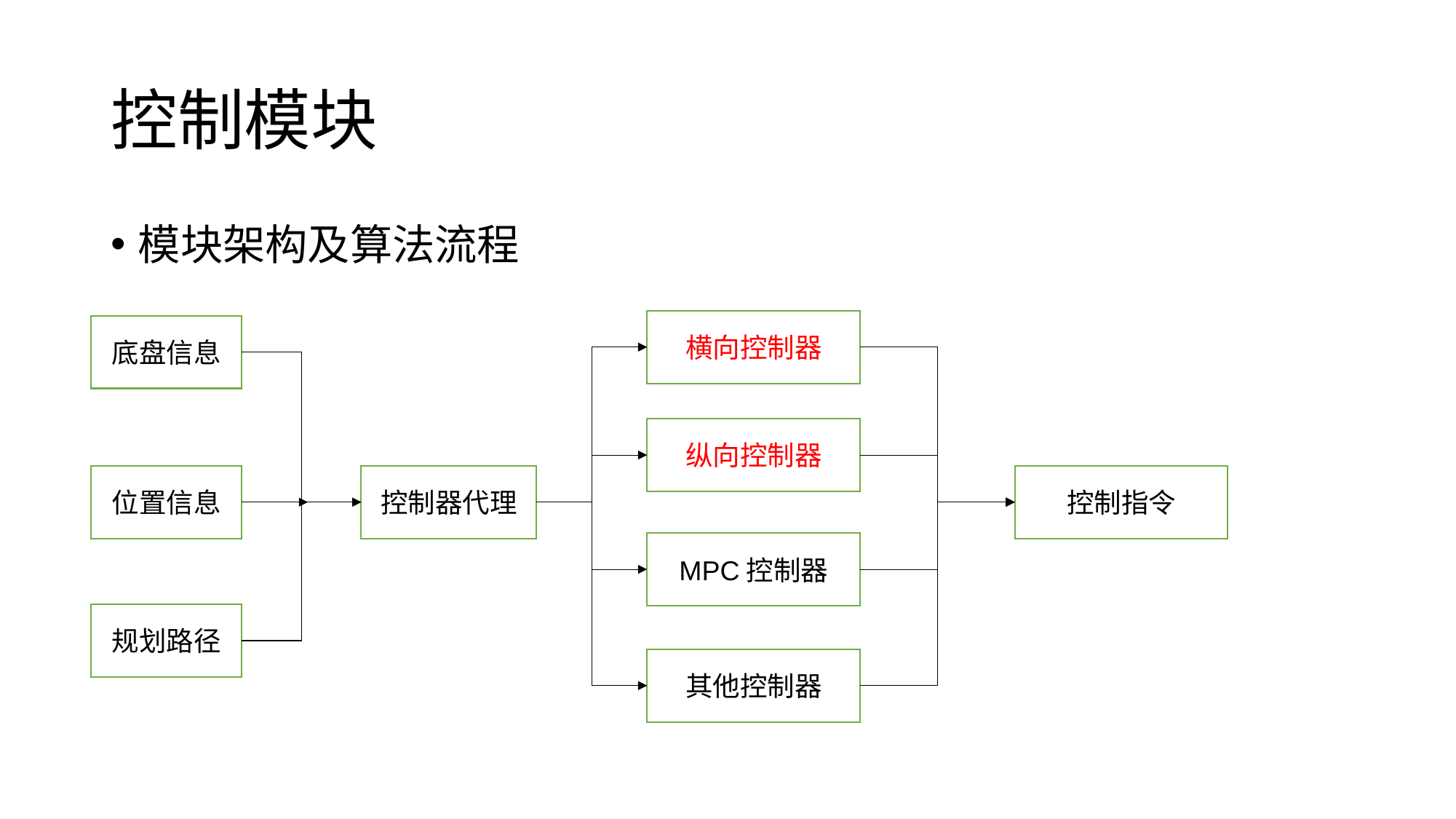

# 控制模块
模块架构及算法流程
横向控制器
底盘信息
纵向控制器
位置信息
控制器代理
控制指令
MPC控制器
规划路径
其他控制器